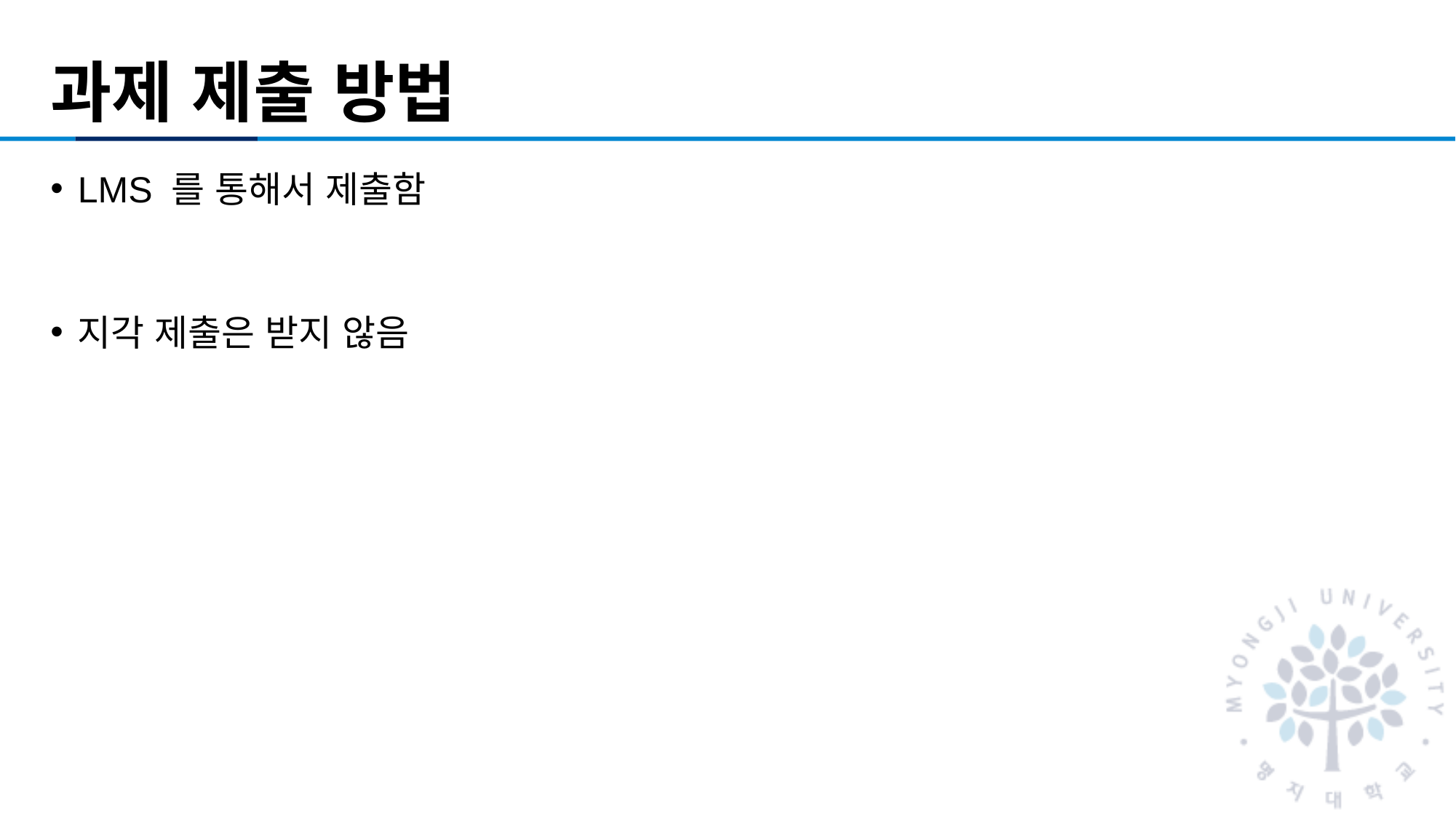

# 과제 제출 방법
LMS 를 통해서 제출함

지각 제출은 받지 않음